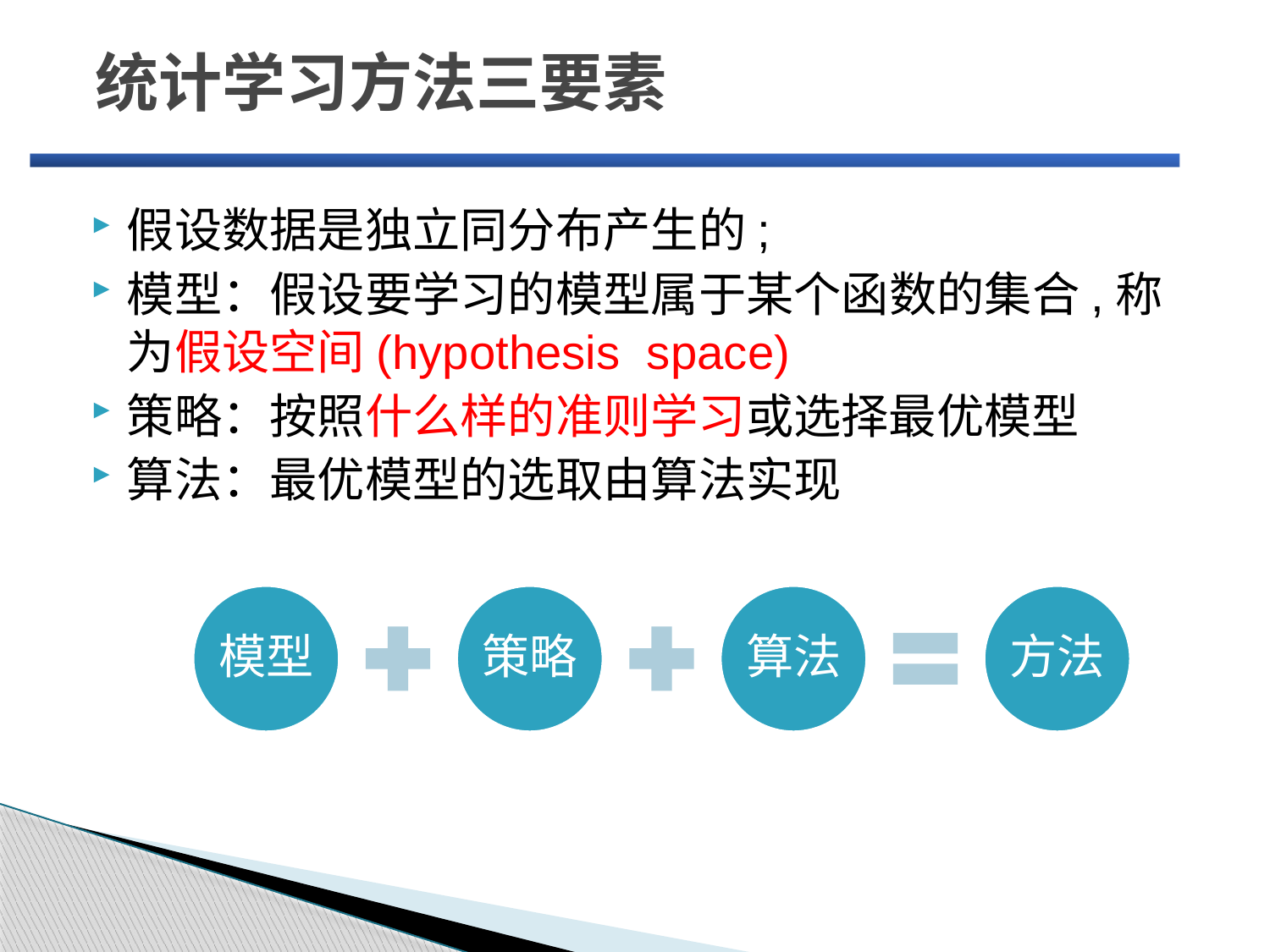

# 统计学习方法三要素
假设数据是独立同分布产生的;
模型：假设要学习的模型属于某个函数的集合,称为假设空间(hypothesis  space)
策略：按照什么样的准则学习或选择最优模型
算法：最优模型的选取由算法实现
模型

策略

算法

方法